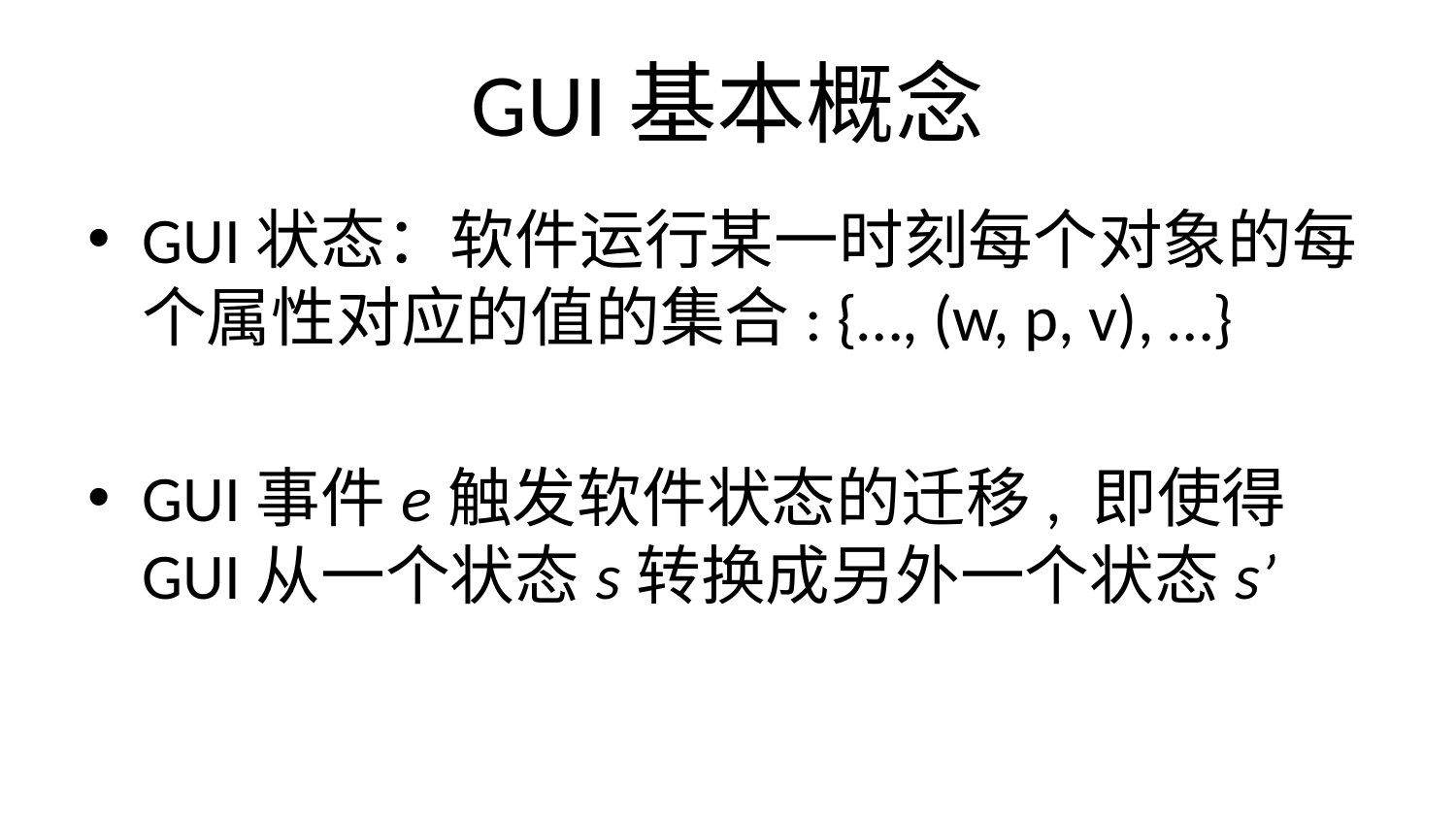

# GUI基本概念
GUI状态：软件运行某一时刻每个对象的每个属性对应的值的集合: {…, (w, p, v), …}

GUI事件e触发软件状态的迁移, 即使得GUI从一个状态s转换成另外一个状态s’